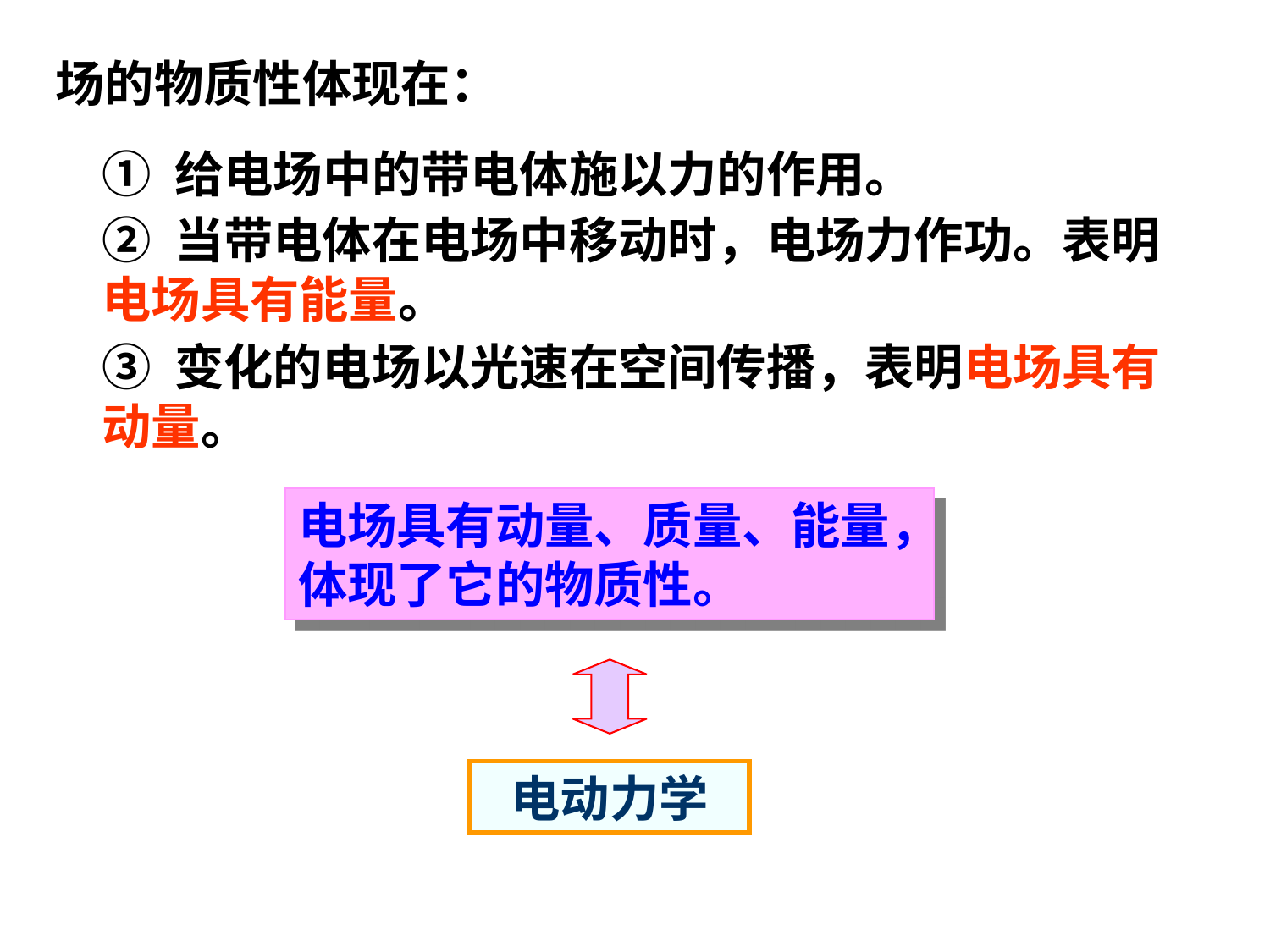

场的物质性体现在：
① 给电场中的带电体施以力的作用。
② 当带电体在电场中移动时，电场力作功。表明电场具有能量。
③ 变化的电场以光速在空间传播，表明电场具有动量。
电场具有动量、质量、能量，体现了它的物质性。

电动力学
12